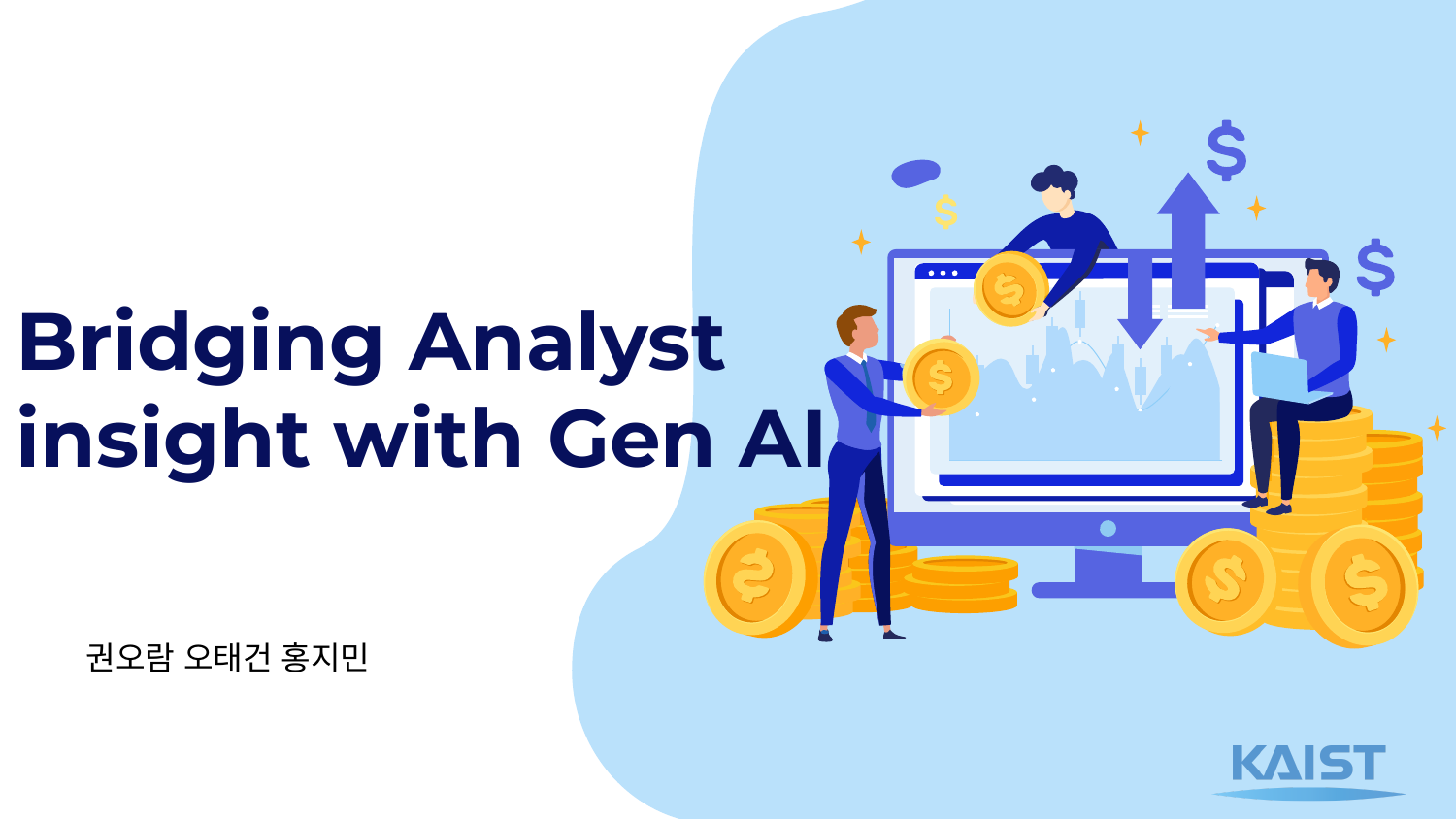

# Bridging Analyst insight with Gen AI

권오람 오태건 홍지민